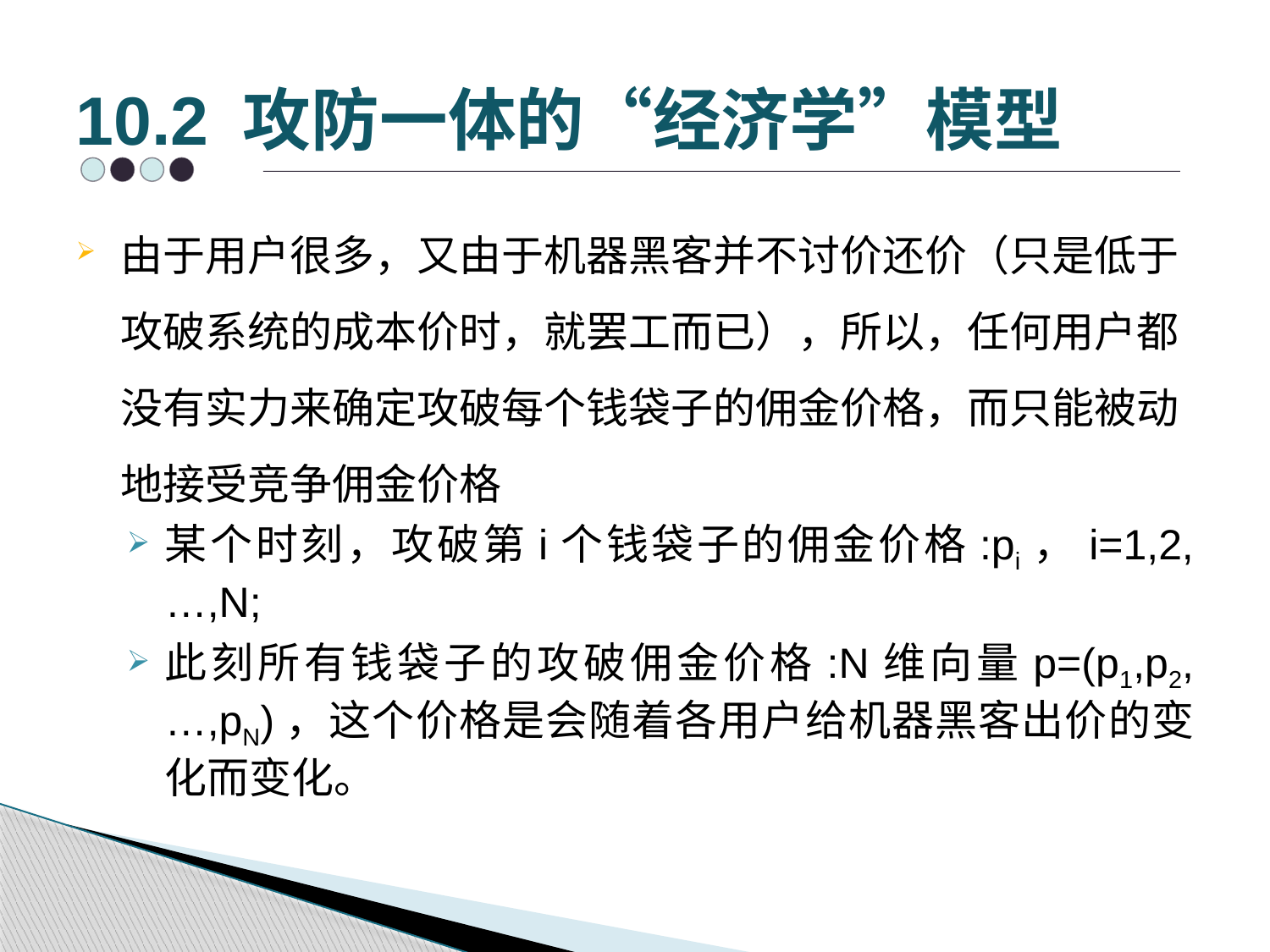

# 10.2 攻防一体的“经济学”模型

由于用户很多，又由于机器黑客并不讨价还价（只是低于攻破系统的成本价时，就罢工而已），所以，任何用户都没有实力来确定攻破每个钱袋子的佣金价格，而只能被动地接受竞争佣金价格
某个时刻，攻破第i个钱袋子的佣金价格:pi，i=1,2,…,N;
此刻所有钱袋子的攻破佣金价格:N维向量p=(p1,p2,…,pN)，这个价格是会随着各用户给机器黑客出价的变化而变化。